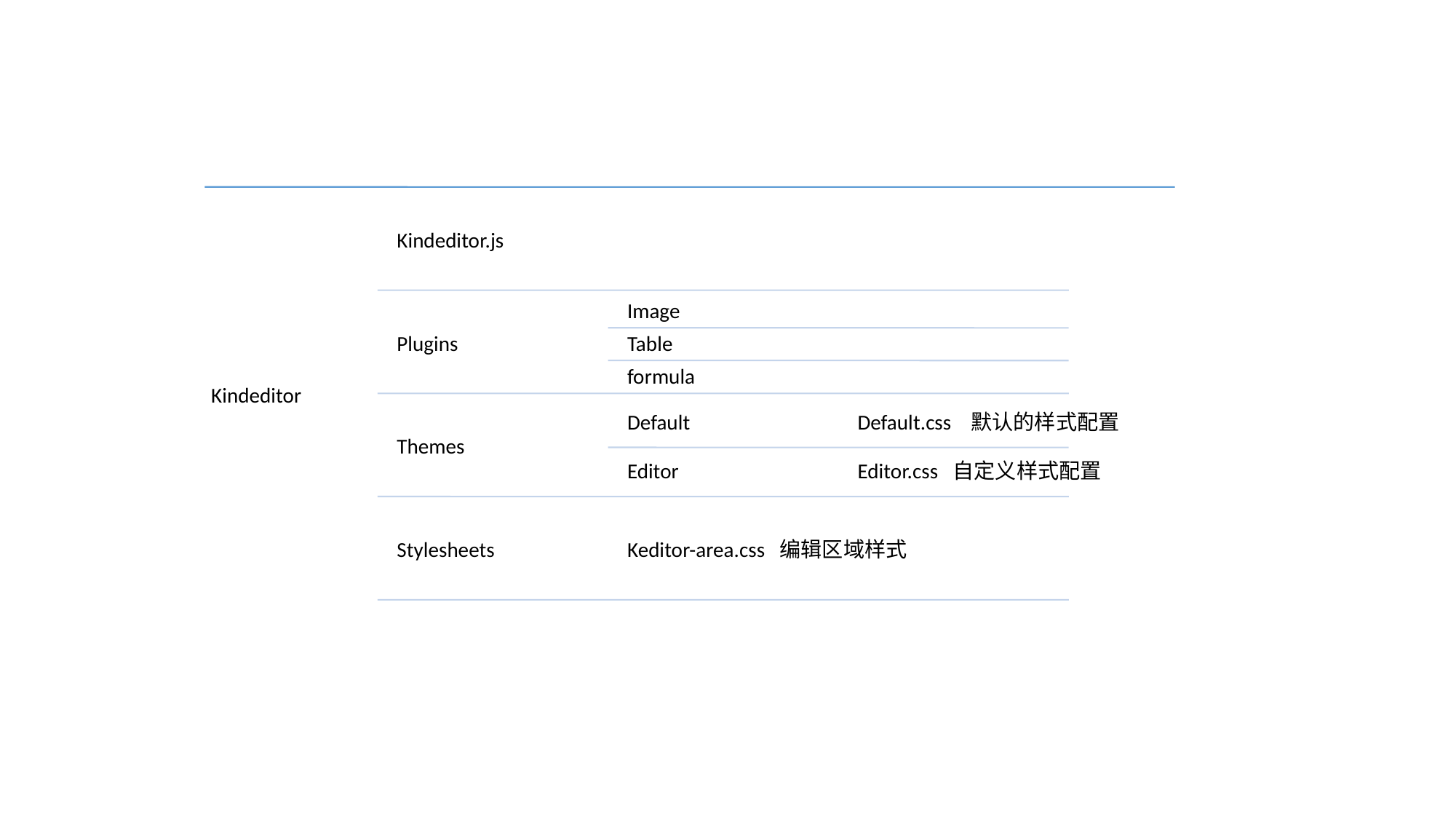

Kindeditor
Kindeditor.js

Plugins
Image

Table

formula

Themes
Default
Default.css   默认的样式配置

Editor
Editor.css  自定义样式配置

Stylesheets
Keditor-area.css  编辑区域样式